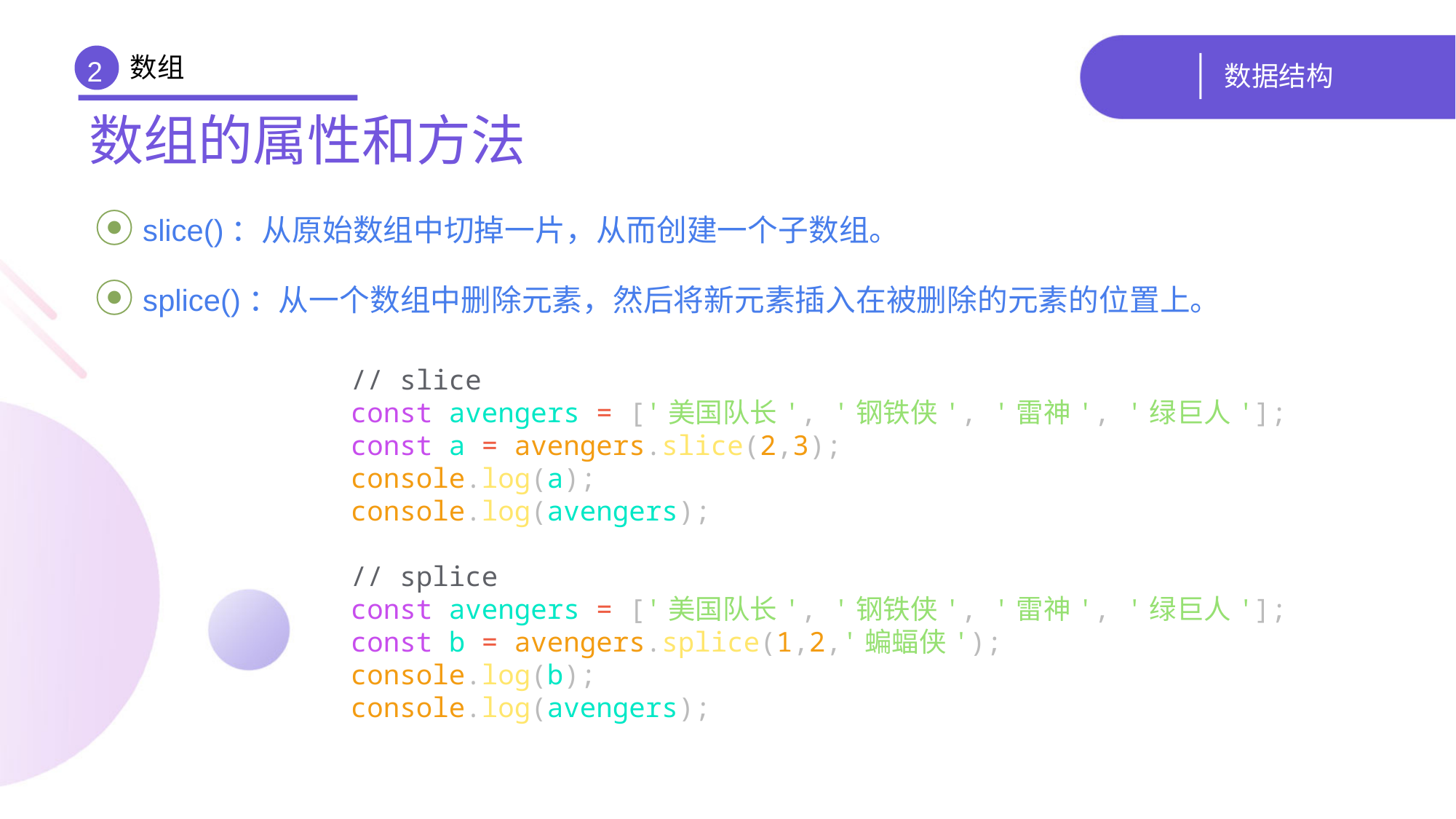

数组
# 数据结构
2
数组的属性和方法
 slice()：从原始数组中切掉一片，从而创建一个子数组。
 splice()：从一个数组中删除元素，然后将新元素插入在被删除的元素的位置上。
// slice
const avengers = ['美国队长', '钢铁侠', '雷神', '绿巨人'];
const a = avengers.slice(2,3);
console.log(a);
console.log(avengers);
// splice
const avengers = ['美国队长', '钢铁侠', '雷神', '绿巨人'];
const b = avengers.splice(1,2,'蝙蝠侠');
console.log(b);
console.log(avengers);